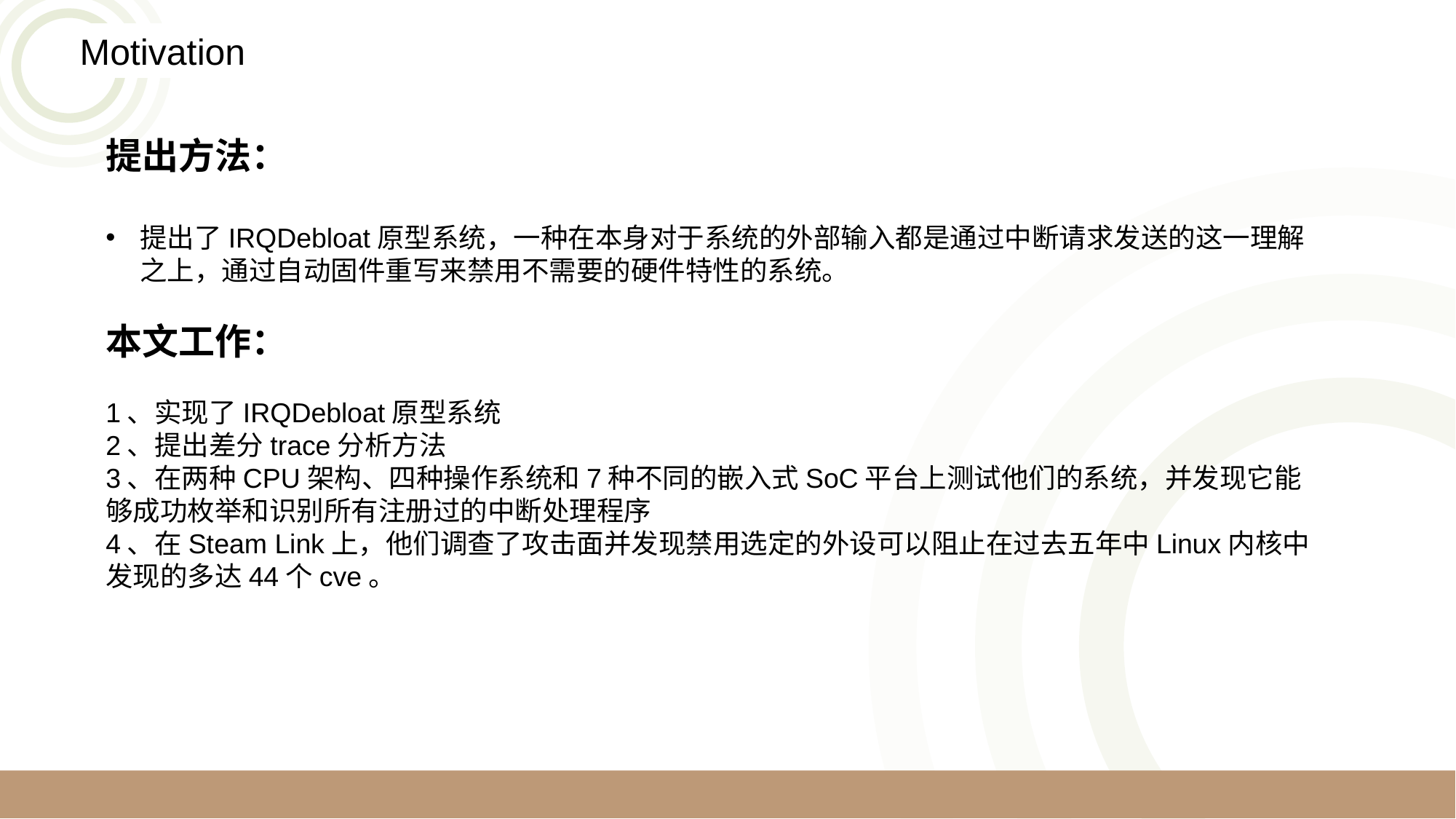

Motivation

提出方法：

提出了IRQDebloat原型系统，一种在本身对于系统的外部输入都是通过中断请求发送的这一理解之上，通过自动固件重写来禁用不需要的硬件特性的系统。

本文工作：

1、实现了IRQDebloat原型系统
2、提出差分trace分析方法
3、在两种CPU架构、四种操作系统和7种不同的嵌入式SoC平台上测试他们的系统，并发现它能够成功枚举和识别所有注册过的中断处理程序
4、在Steam Link上，他们调查了攻击面并发现禁用选定的外设可以阻止在过去五年中Linux内核中发现的多达44个cve。